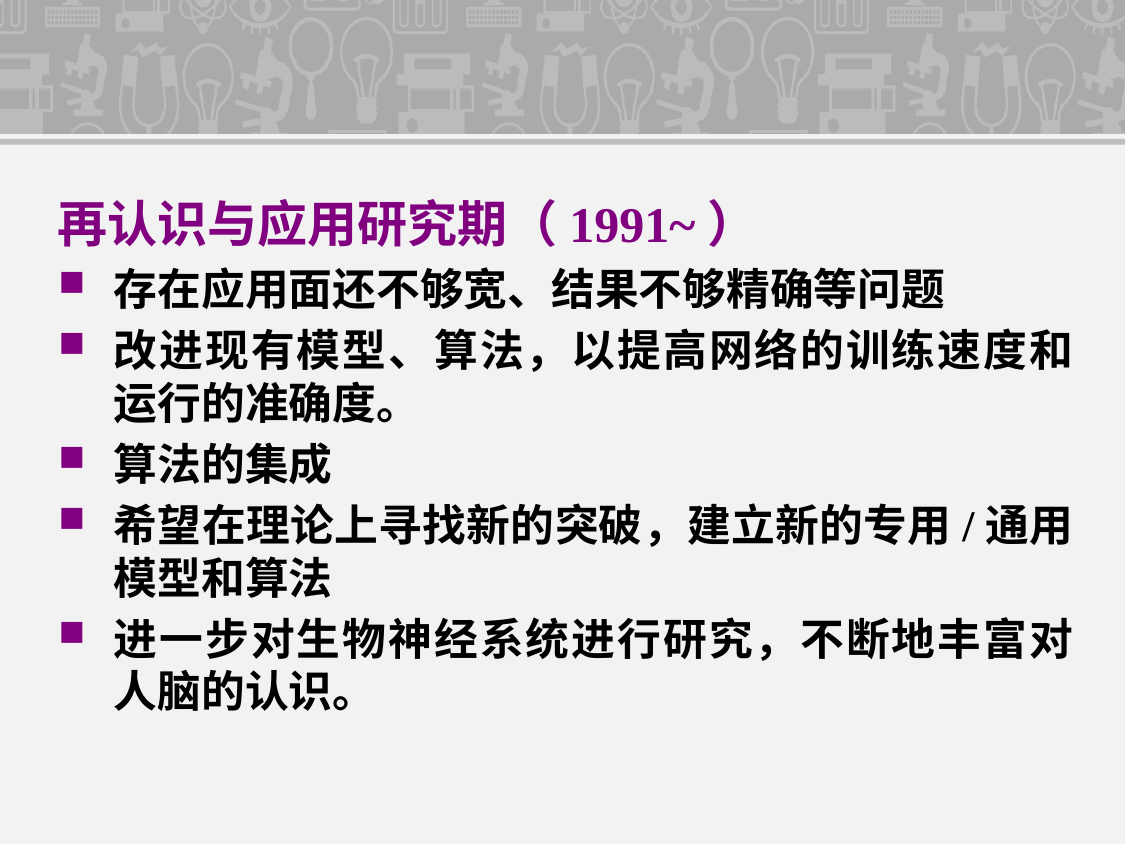

再认识与应用研究期（1991~）
存在应用面还不够宽、结果不够精确等问题
改进现有模型、算法，以提高网络的训练速度和运行的准确度。
算法的集成
希望在理论上寻找新的突破，建立新的专用/通用模型和算法
进一步对生物神经系统进行研究，不断地丰富对人脑的认识。